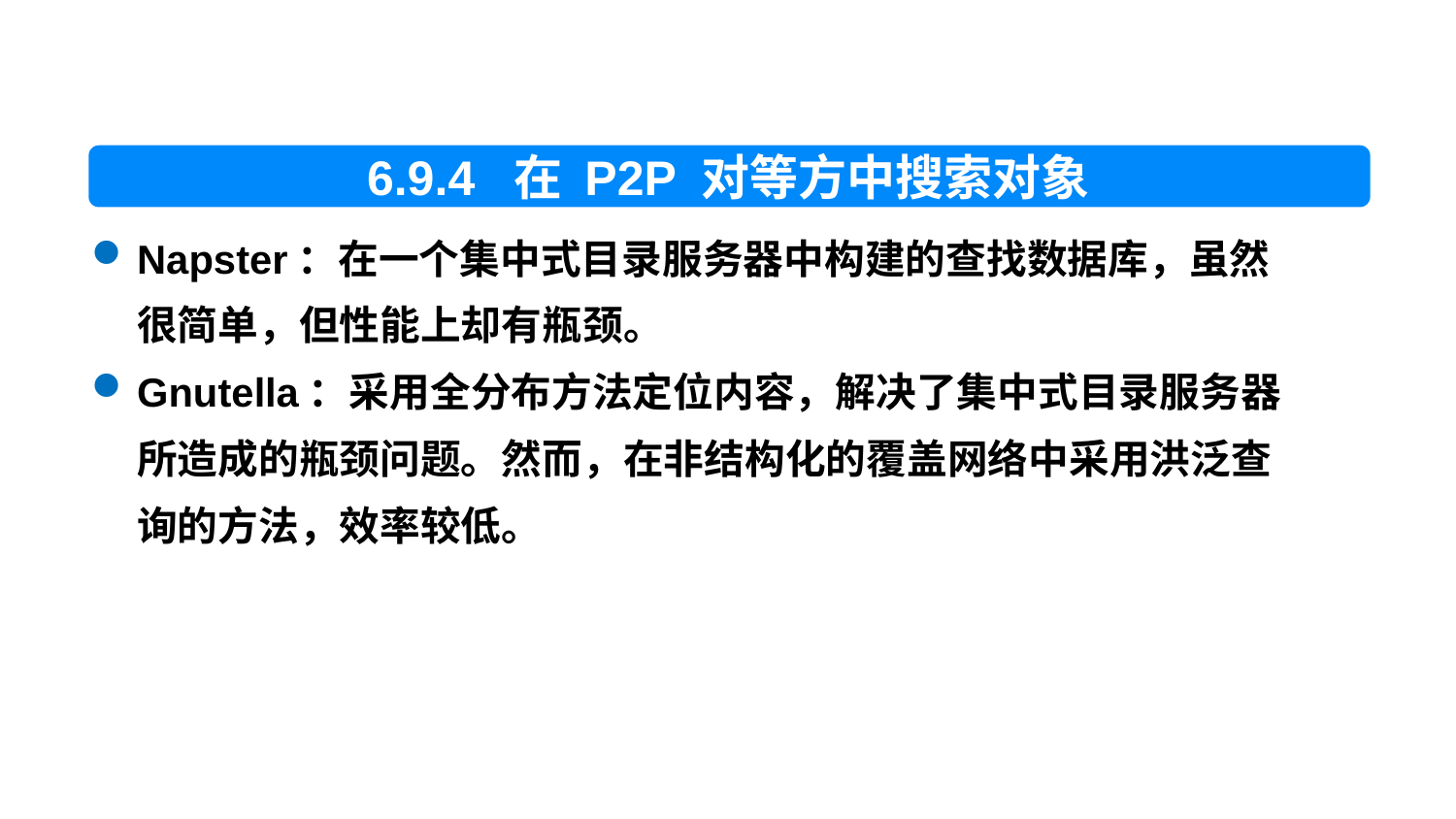

6.9.4  在 P2P 对等方中搜索对象

Napster：在一个集中式目录服务器中构建的查找数据库，虽然很简单，但性能上却有瓶颈。
Gnutella：采用全分布方法定位内容，解决了集中式目录服务器所造成的瓶颈问题。然而，在非结构化的覆盖网络中采用洪泛查询的方法，效率较低。
225